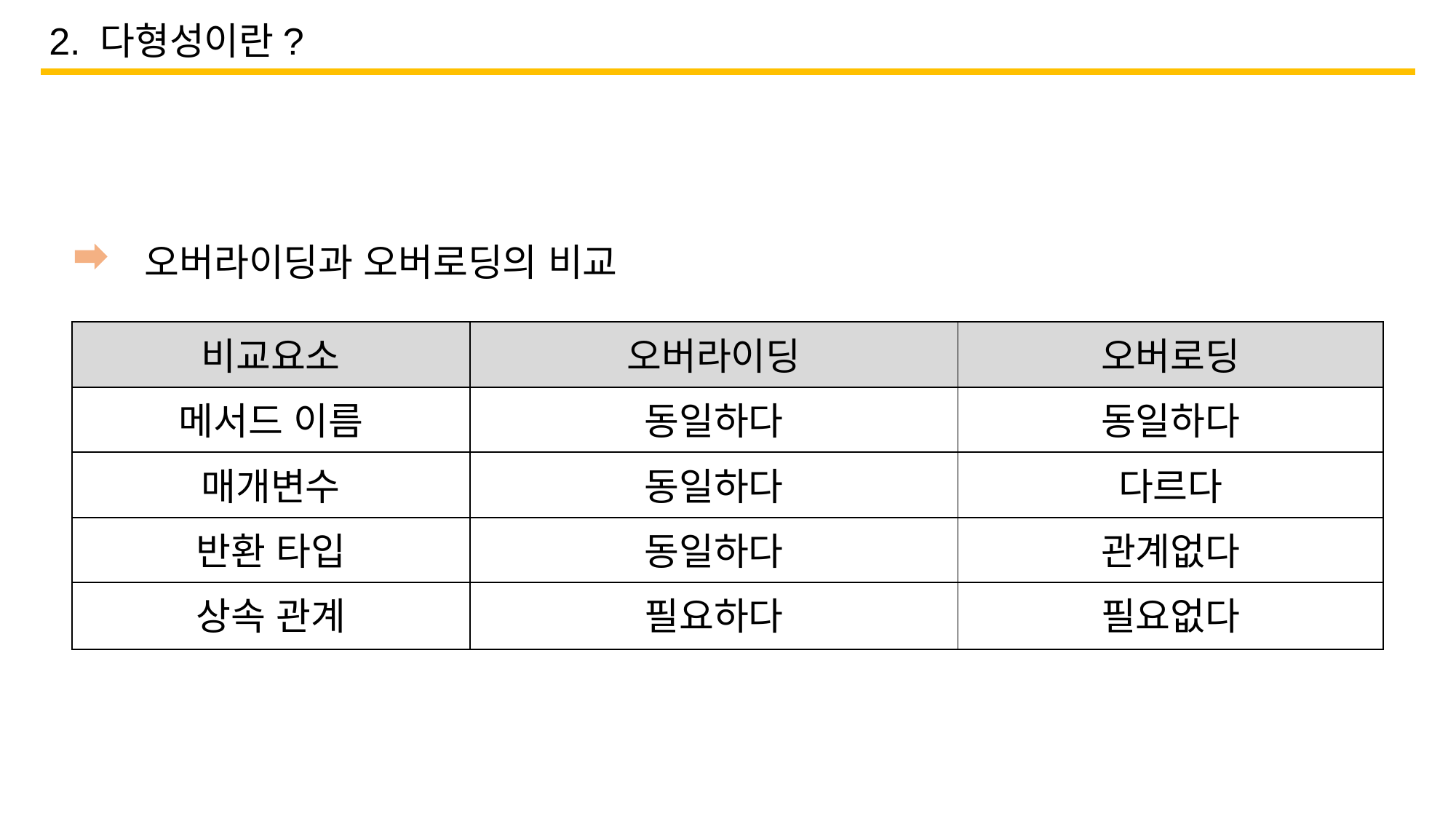

2. 다형성이란?
오버라이딩과 오버로딩의 비교

| 비교요소 | 오버라이딩 | 오버로딩 |
| --- | --- | --- |
| 메서드 이름 | 동일하다 | 동일하다 |
| 매개변수 | 동일하다 | 다르다 |
| 반환 타입 | 동일하다 | 관계없다 |
| 상속 관계 | 필요하다 | 필요없다 |